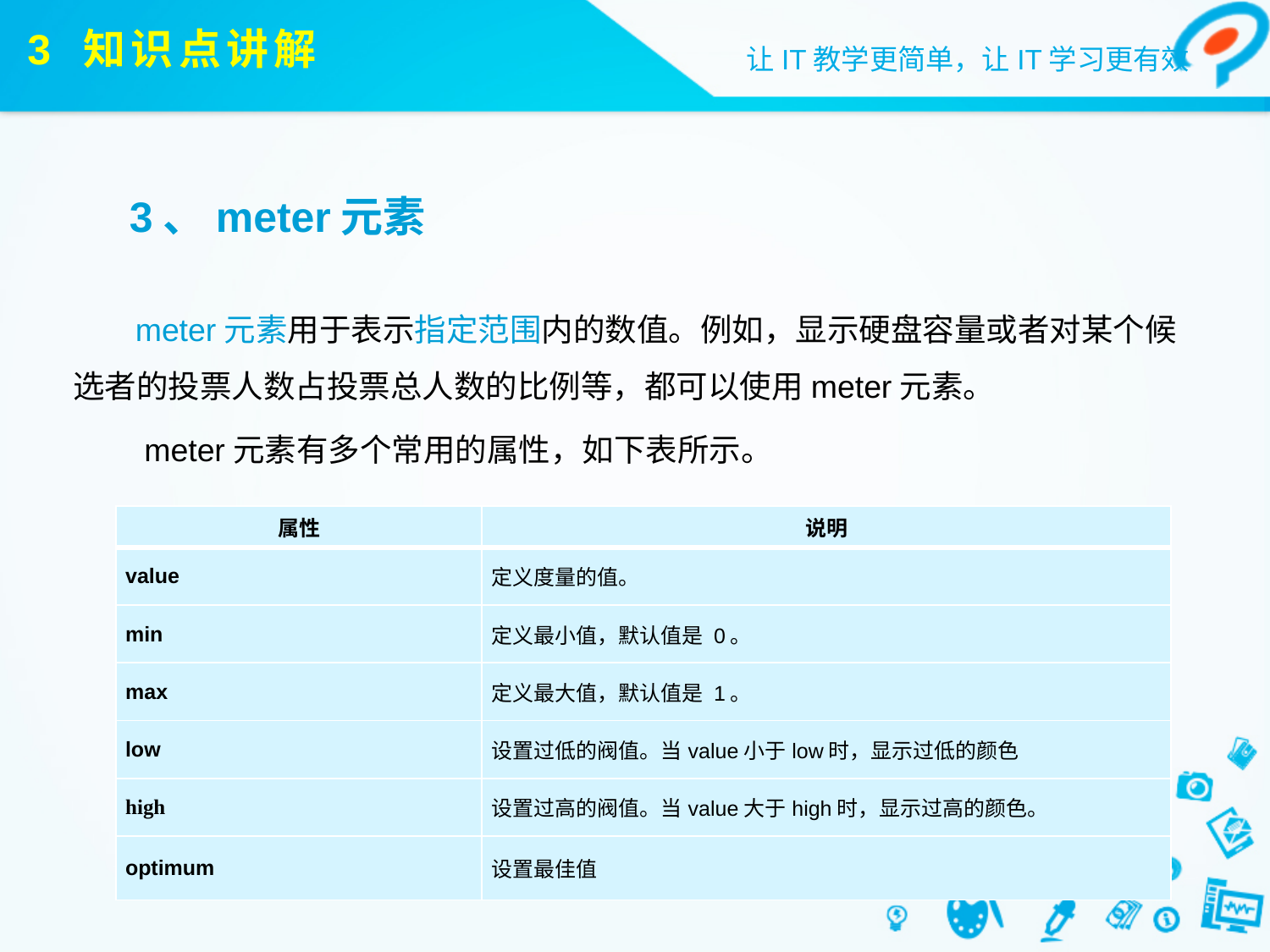

# 3 知识点讲解
3、meter元素

       meter元素用于表示指定范围内的数值。例如，显示硬盘容量或者对某个候选者的投票人数占投票总人数的比例等，都可以使用meter元素。
        meter元素有多个常用的属性，如下表所示。
| 属性 | 说明 |
| --- | --- |
| value | 定义度量的值。 |
| min | 定义最小值，默认值是 0。 |
| max | 定义最大值，默认值是 1。 |
| low | 设置过低的阀值。当value小于low时，显示过低的颜色 |
| high | 设置过高的阀值。当value大于high时，显示过高的颜色。 |
| optimum | 设置最佳值 |